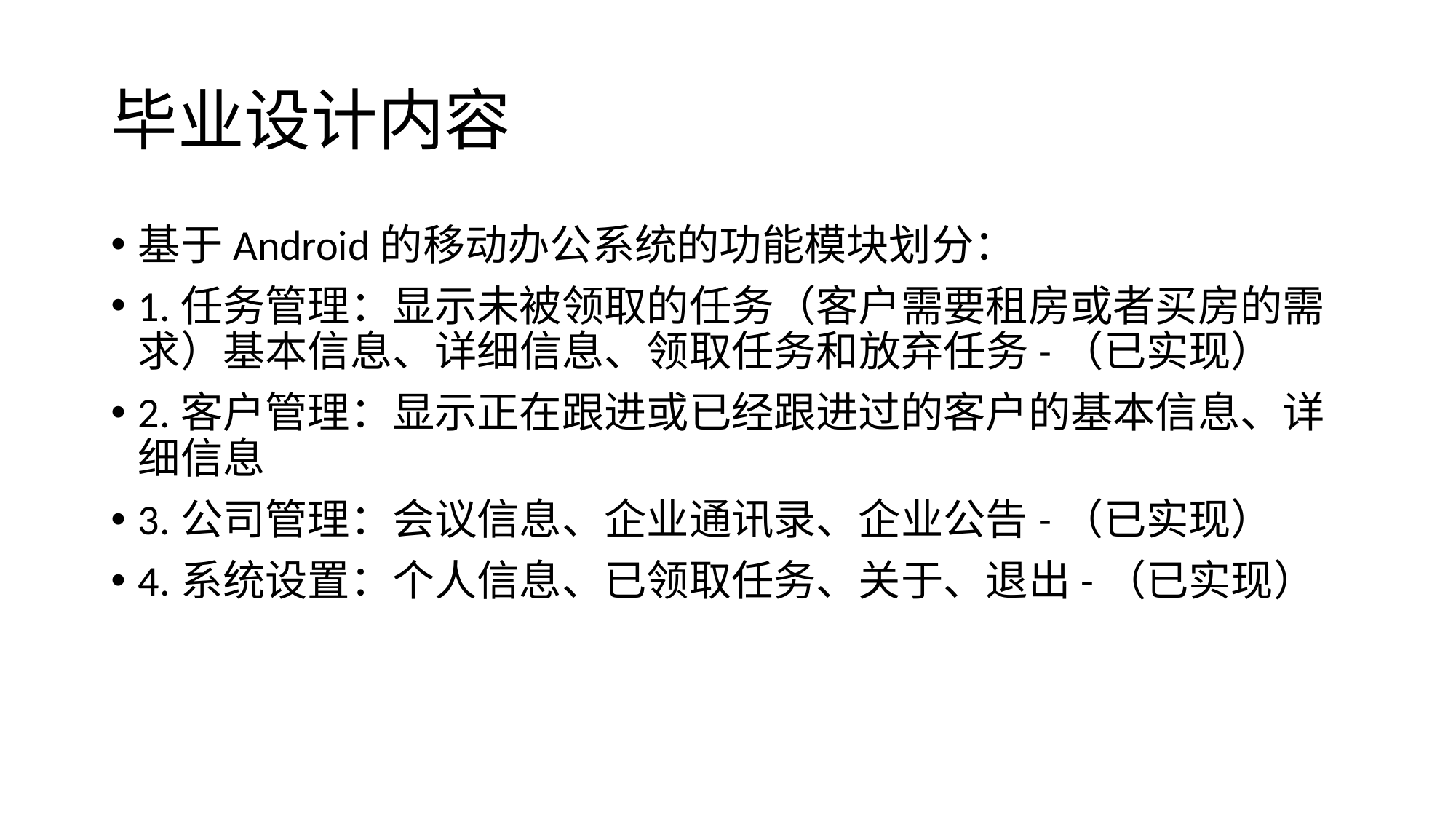

# 毕业设计内容
基于Android的移动办公系统的功能模块划分：
1.任务管理：显示未被领取的任务（客户需要租房或者买房的需求）基本信息、详细信息、领取任务和放弃任务-（已实现）
2.客户管理：显示正在跟进或已经跟进过的客户的基本信息、详细信息
3.公司管理：会议信息、企业通讯录、企业公告-（已实现）
4.系统设置：个人信息、已领取任务、关于、退出-（已实现）